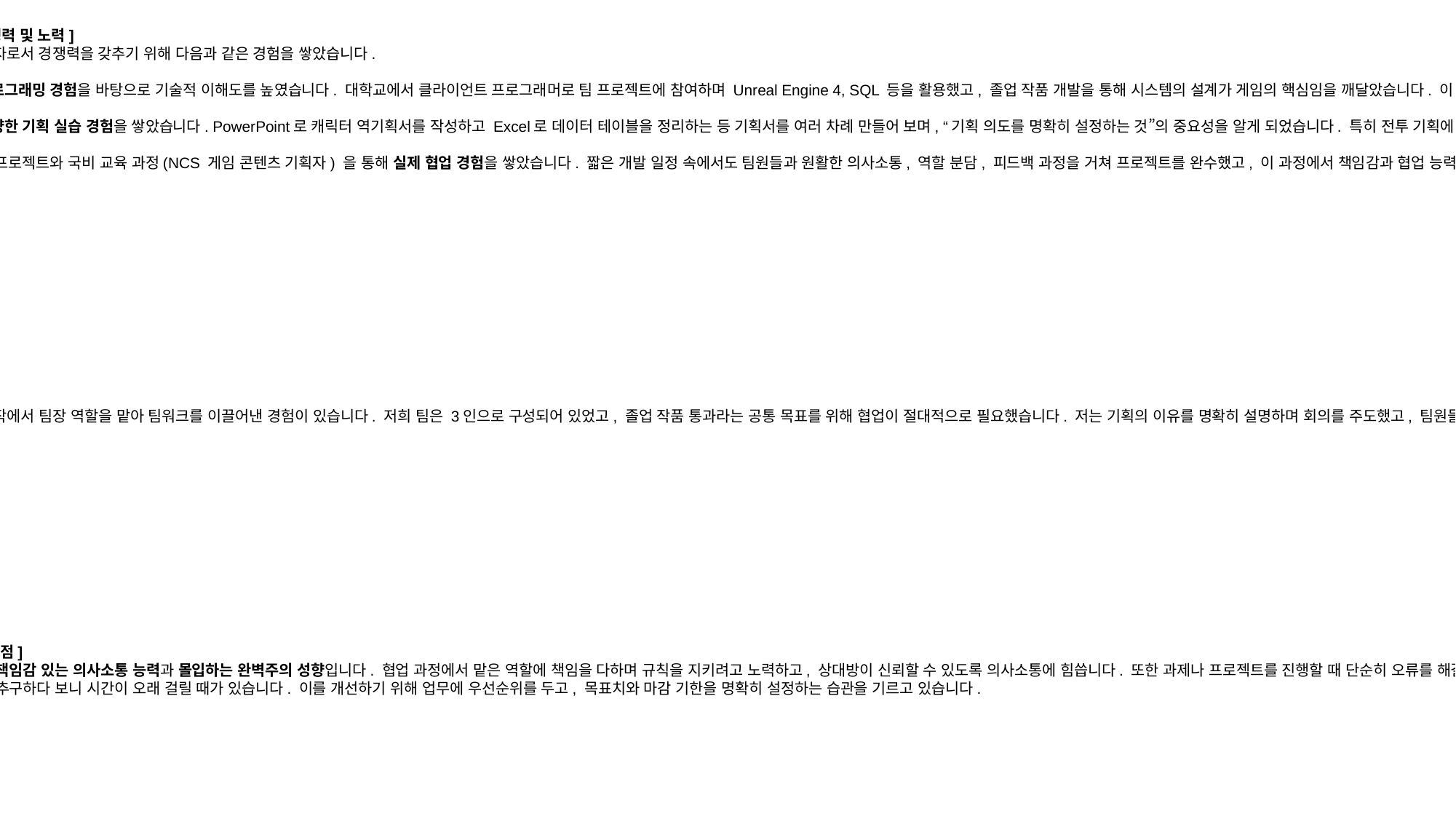

[직무 지원 동기]
저는 다양한 캐릭터의 전투를 경험하는 것을 좋아하는 게이머입니다.
여러 캐릭터를 직접 키워보며, 캐릭터마다 다른 컨셉과 전투 스타일을 체험할 때 가장 큰 재미를 느꼈습니다.
특히 ‘멋이 있는 캐릭터’—즉, 모션과 이펙트가 컨셉에 충실할 때 나타나는 간지와 몰입감—에 끌리곤 했습니다.
이러한 경험을 통해, 유저가 단순히 강해서가 아니라 **“플레이하고 싶다”**고 느낄 수 있는 캐릭터를 설계하는 기획자가 되고자 마음먹었습니다.
캐릭터의 전투 경험을 통해 유저들이 매료되고 몰입할 수 있는 순간을 만들어내는 것이 제가 전투 기획에 도전하게 된 이유입니다.

[직무 경쟁력 및 노력]
전투 기획자로서 경쟁력을 갖추기 위해 다음과 같은 경험을 쌓았습니다.

첫째, 프로그래밍 경험을 바탕으로 기술적 이해도를 높였습니다. 대학교에서 클라이언트 프로그래머로 팀 프로젝트에 참여하며 Unreal Engine 4, SQL 등을 활용했고, 졸업 작품 개발을 통해 시스템의 설계가 게임의 핵심임을 깨달았습니다. 이 경험 덕분에 기획 의도를 기술적으로 구현 가능한 수준으로 설계할 수 있고, 프로그래머들과의 협업 과정에서도 원활히 소통할 수 있습니다.

둘째, 다양한 기획 실습 경험을 쌓았습니다. PowerPoint로 캐릭터 역기획서를 작성하고 Excel로 데이터 테이블을 정리하는 등 기획서를 여러 차례 만들어 보며, “기획 의도를 명확히 설정하는 것”의 중요성을 알게 되었습니다. 특히 전투 기획에 필요한 모션, 이펙트, 카메라 구도까지 고려하여 기획서를 작성해본 경험은 제가 자신 있게 내세울 수 있는 강점입니다.

셋째, 팀 프로젝트와 국비 교육 과정(NCS 게임 콘텐츠 기획자) 을 통해 실제 협업 경험을 쌓았습니다. 짧은 개발 일정 속에서도 팀원들과 원활한 의사소통, 역할 분담, 피드백 과정을 거쳐 프로젝트를 완수했고, 이 과정에서 책임감과 협업 능력을 기를 수 있었습니다.

[팀워크 발휘 경험]
대학교 졸업 작품 제작에서 팀장 역할을 맡아 팀워크를 이끌어낸 경험이 있습니다. 저희 팀은 3인으로 구성되어 있었고, 졸업 작품 통과라는 공통 목표를 위해 협업이 절대적으로 필요했습니다. 저는 기획의 이유를 명확히 설명하며 회의를 주도했고, 팀원들의 의견을 반영해 기획을 수정·보완했습니다. 또한 긍정적인 분위기를 유지하기 위해 “우리도 할 수 있다”, “이것만 해결하면 된다”와 같은 말로 사기를 북돋으며 팀원들의 집중력을 유지했습니다. 그 결과, 저희 작품은 졸업 심사를 통과하여 A 학점을 받을 수 있었습니다. 이 경험을 통해, 협업에서는 명확한 소통과 긍정적인 분위기 조성이 얼마나 중요한지를 배웠습니다.

[성격의 장단점]
저의 강점은 책임감 있는 의사소통 능력과 몰입하는 완벽주의 성향입니다. 협업 과정에서 맡은 역할에 책임을 다하며 규칙을 지키려고 노력하고, 상대방이 신뢰할 수 있도록 의사소통에 힘씁니다. 또한 과제나 프로젝트를 진행할 때 단순히 오류를 해결하는 데서 멈추지 않고, 원인을 끝까지 분석하여 이해하려는 성향이 있습니다. 이런 태도 덕분에 어려운 보스 패턴을 끝까지 도전해 클리어하는 게임 플레이처럼, 업무에서도 끈질기게 문제를 해결할 수 있습니다.
반면 완벽을 추구하다 보니 시간이 오래 걸릴 때가 있습니다. 이를 개선하기 위해 업무에 우선순위를 두고, 목표치와 마감 기한을 명확히 설정하는 습관을 기르고 있습니다.

[입사 후 포부]
저는 “이유를 설명할 줄 아는 기획자”, 그리고 **“동료에게 신뢰받는 기획자”**가 되겠습니다. 기획자는 단순히 아이디어를 내는 사람이 아니라, 왜 그렇게 기획했는지를 명확히 설명할 수 있어야 합니다. 이를 위해 다른 기획자의 의도를 분석하고 제 기획의 의도를 정리하는 연습을 계속하고 있습니다. 또한 동료에게 신뢰받는 기획자가 되어 개발 방향을 잡아주고, 제가 기획한 시스템이 개발 과정에서 온전히 구현될 수 있도록 하겠습니다.
궁극적으로는, 유저가 **“이 캐릭터를 플레이하고 싶다”**라는 마음이 들도록, 컨셉에 충실하면서도 멋있는 전투 경험을 설계하는 전투 기획자가 되고 싶습니다.